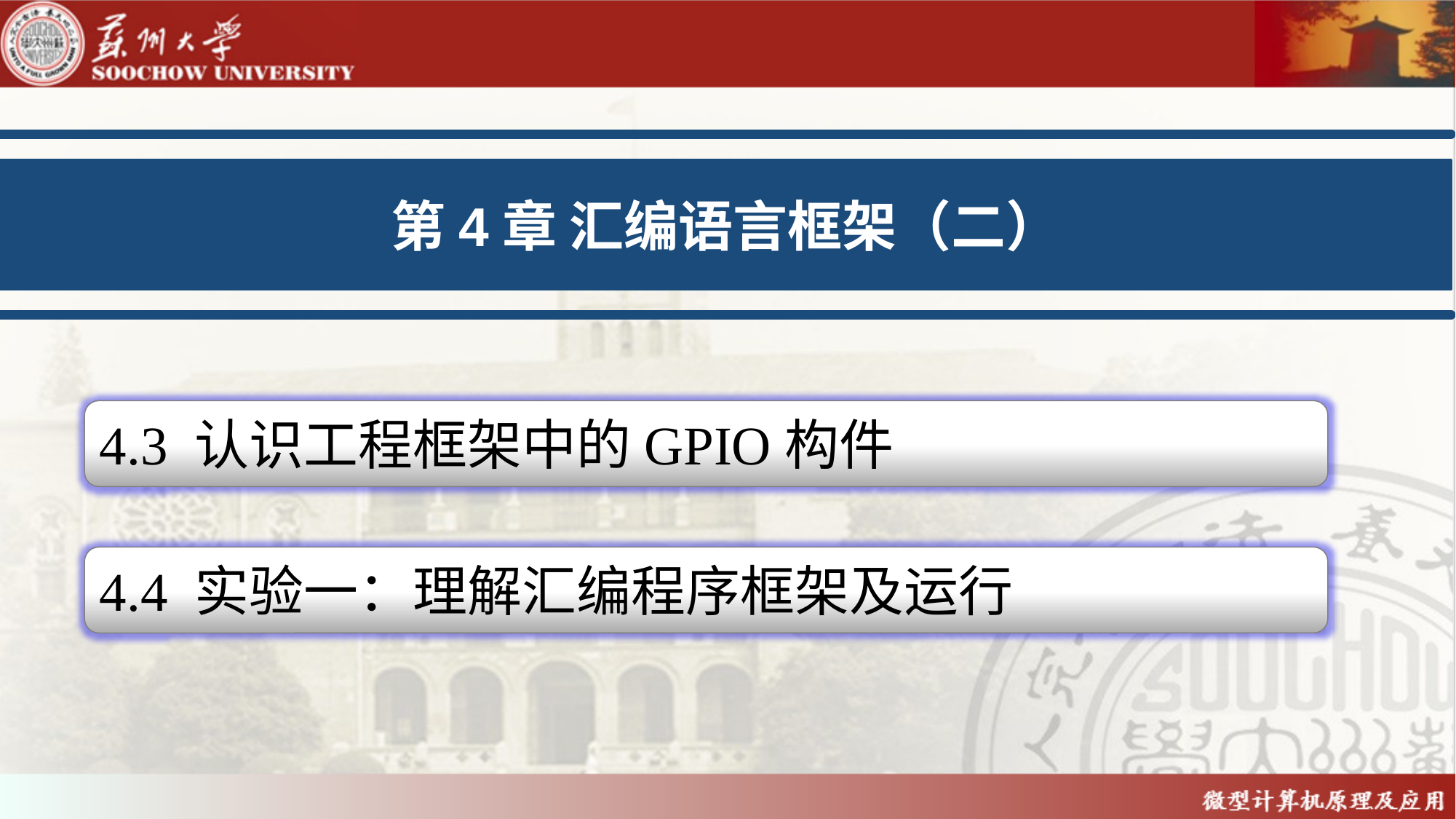

第4章 汇编语言框架（二）
4.3 认识工程框架中的GPIO构件
4.4 实验一：理解汇编程序框架及运行